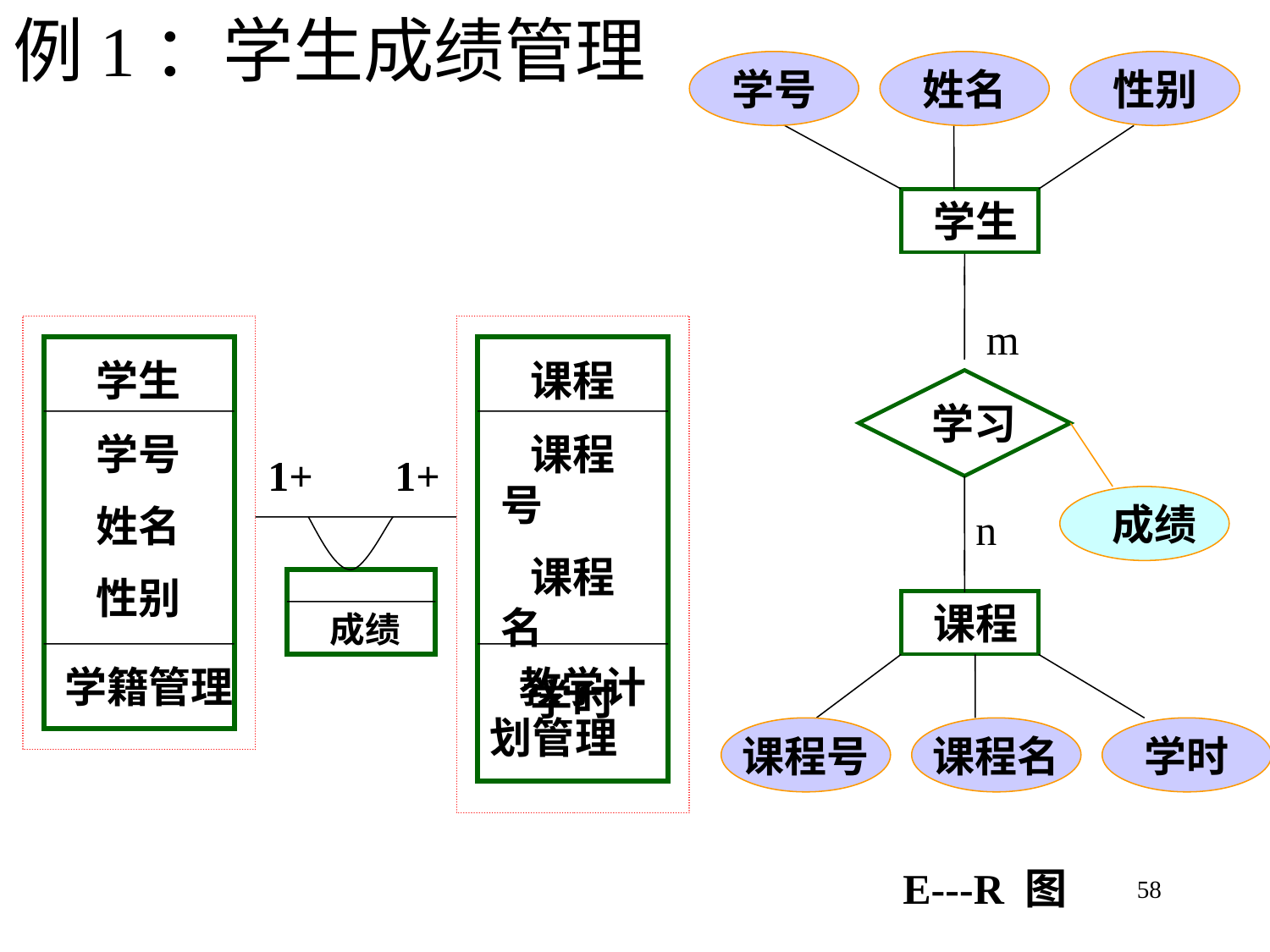

例1：学生成绩管理
学号
姓名
性别

 学生

m

  学生
  课程
 学习

  学号
  姓名
  性别
  课程号
  课程名
  学时

1+
1+

 成绩
 n

 课程
    成绩

  学籍管理
  教学计划管理

课程号
课程名
学时
 E---R 图
58